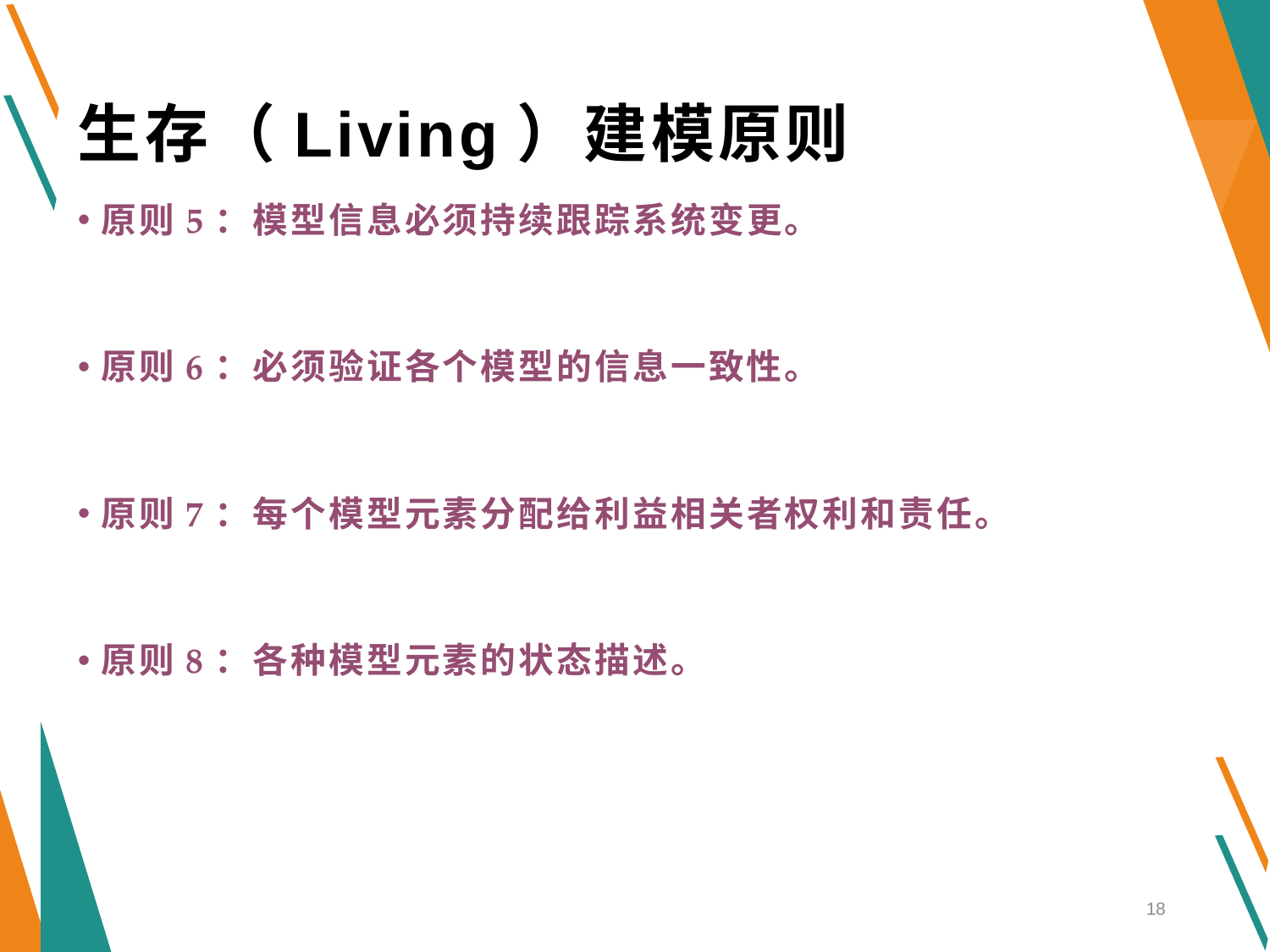

# 生存（Living）建模原则
原则5：模型信息必须持续跟踪系统变更。

原则6：必须验证各个模型的信息一致性。

原则7：每个模型元素分配给利益相关者权利和责任。

原则8：各种模型元素的状态描述。

18